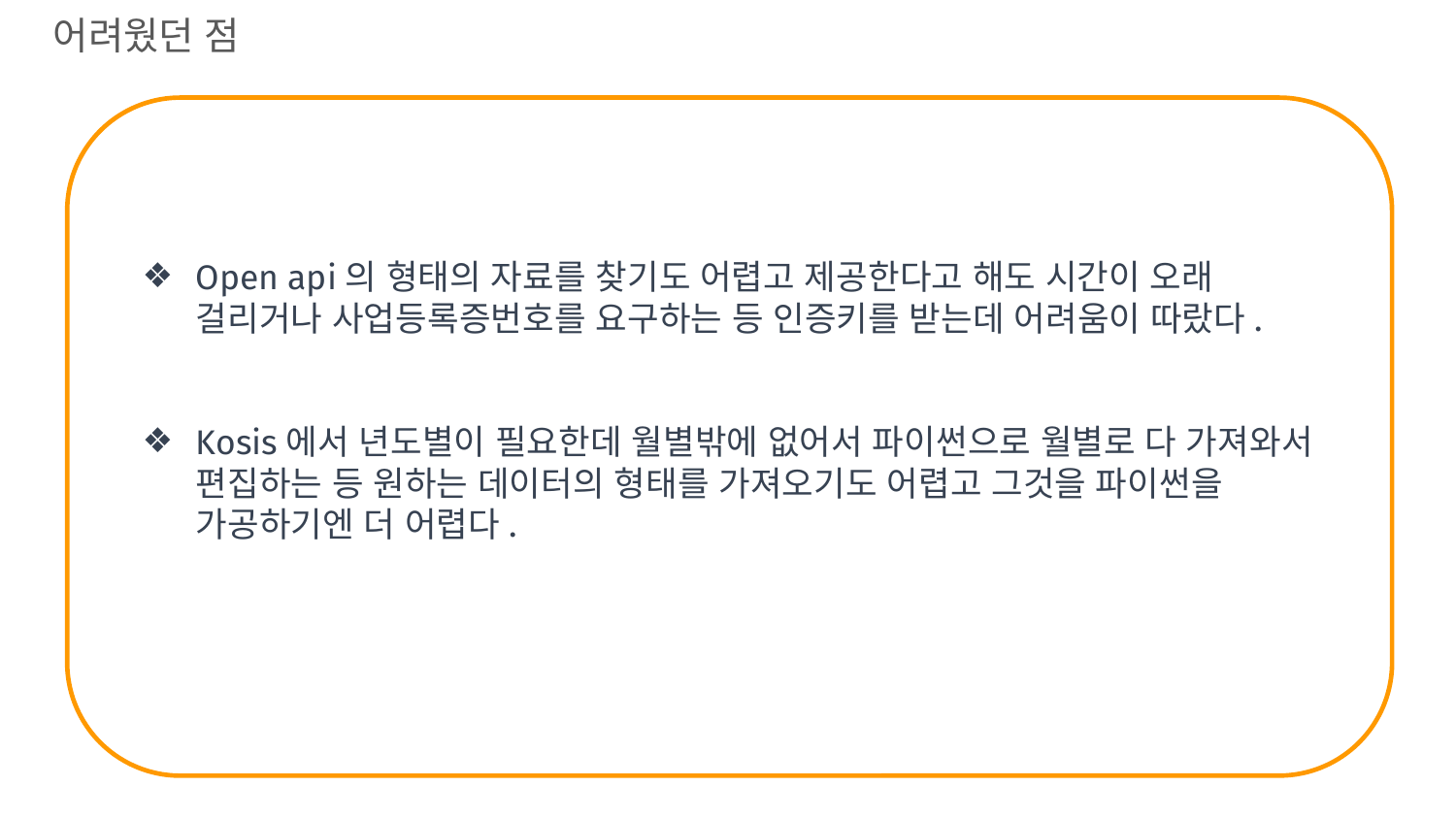

어려웠던 점

Open api의 형태의 자료를 찾기도 어렵고 제공한다고 해도 시간이 오래 걸리거나 사업등록증번호를 요구하는 등 인증키를 받는데 어려움이 따랐다.

Kosis에서 년도별이 필요한데 월별밖에 없어서 파이썬으로 월별로 다 가져와서 편집하는 등 원하는 데이터의 형태를 가져오기도 어렵고 그것을 파이썬을 가공하기엔 더 어렵다.